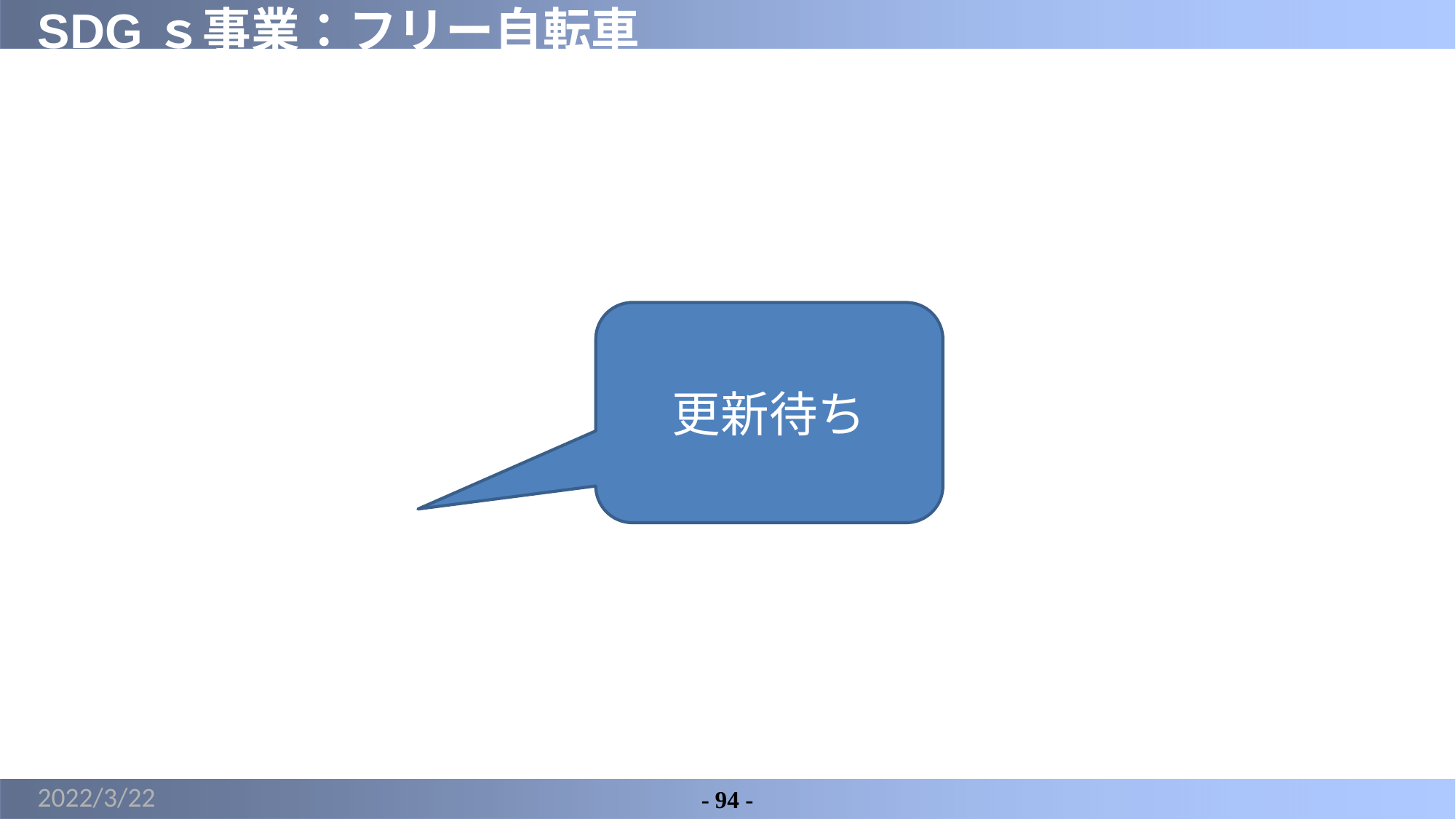

# SDGｓ事業：フリー自転車
更新待ち
2022/3/22
- 94 -